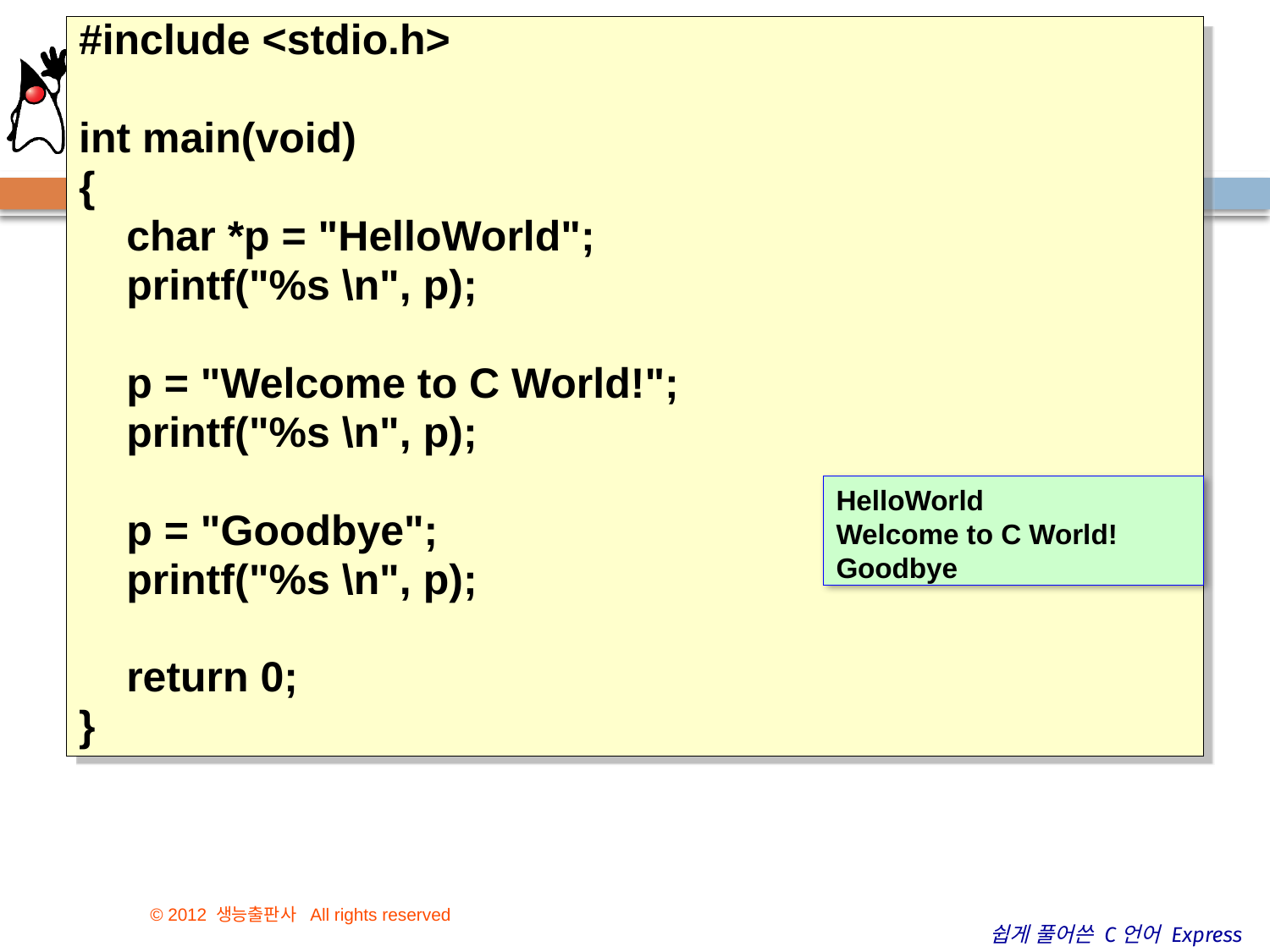

#include <stdio.h>

int main(void)
{
	char *p = "HelloWorld";
	printf("%s \n", p);

	p = "Welcome to C World!";
	printf("%s \n", p);

	p = "Goodbye";
	printf("%s \n", p);

	return 0;
}
# 예제
HelloWorld
Welcome to C World!
Goodbye